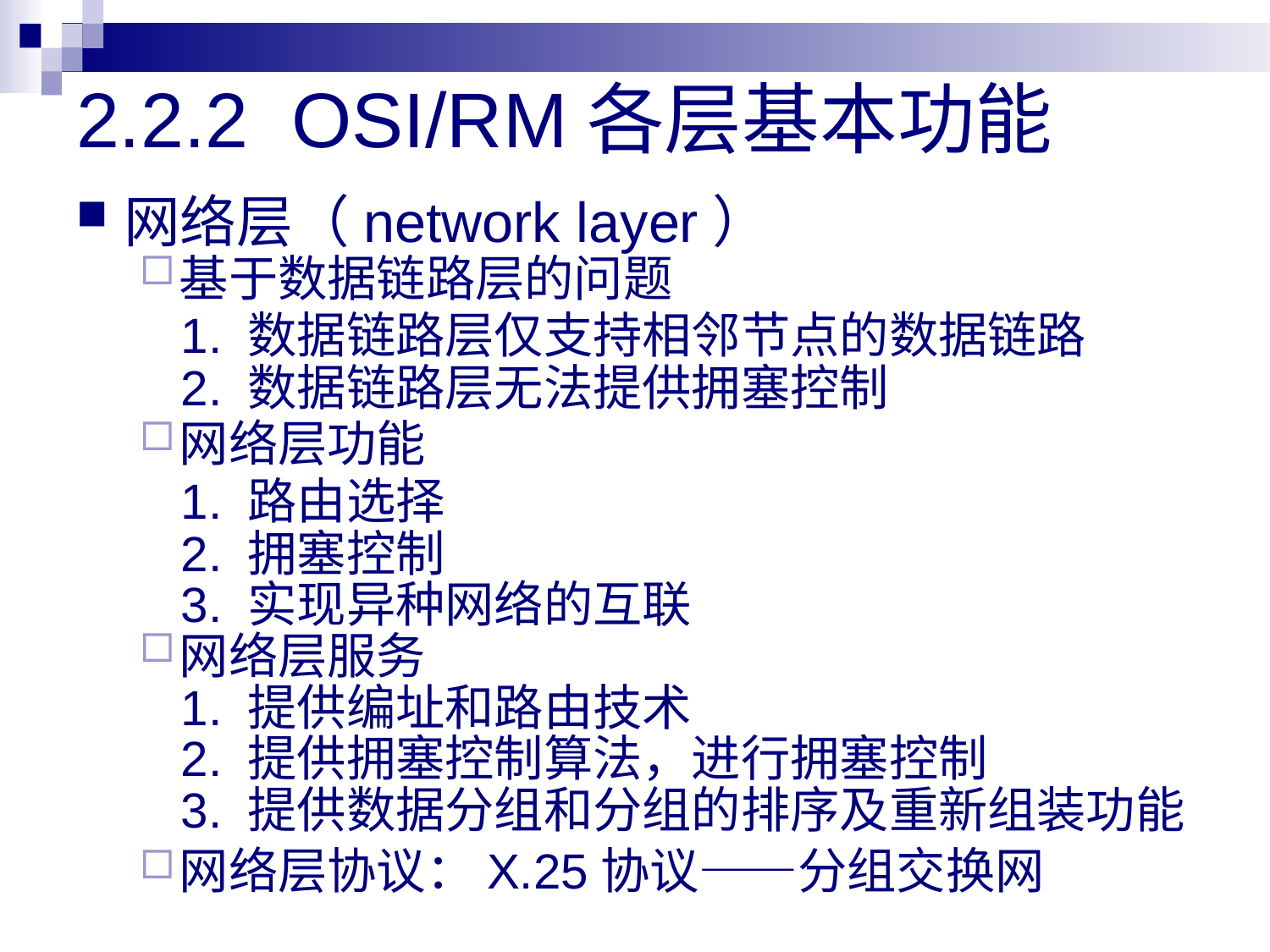

# 2.2.2  OSI/RM各层基本功能
网络层（network layer）
基于数据链路层的问题
   1. 数据链路层仅支持相邻节点的数据链路
   2. 数据链路层无法提供拥塞控制
网络层功能
   1. 路由选择
   2. 拥塞控制
   3. 实现异种网络的互联
网络层服务
   1. 提供编址和路由技术
   2. 提供拥塞控制算法，进行拥塞控制
   3. 提供数据分组和分组的排序及重新组装功能
网络层协议：X.25协议——分组交换网